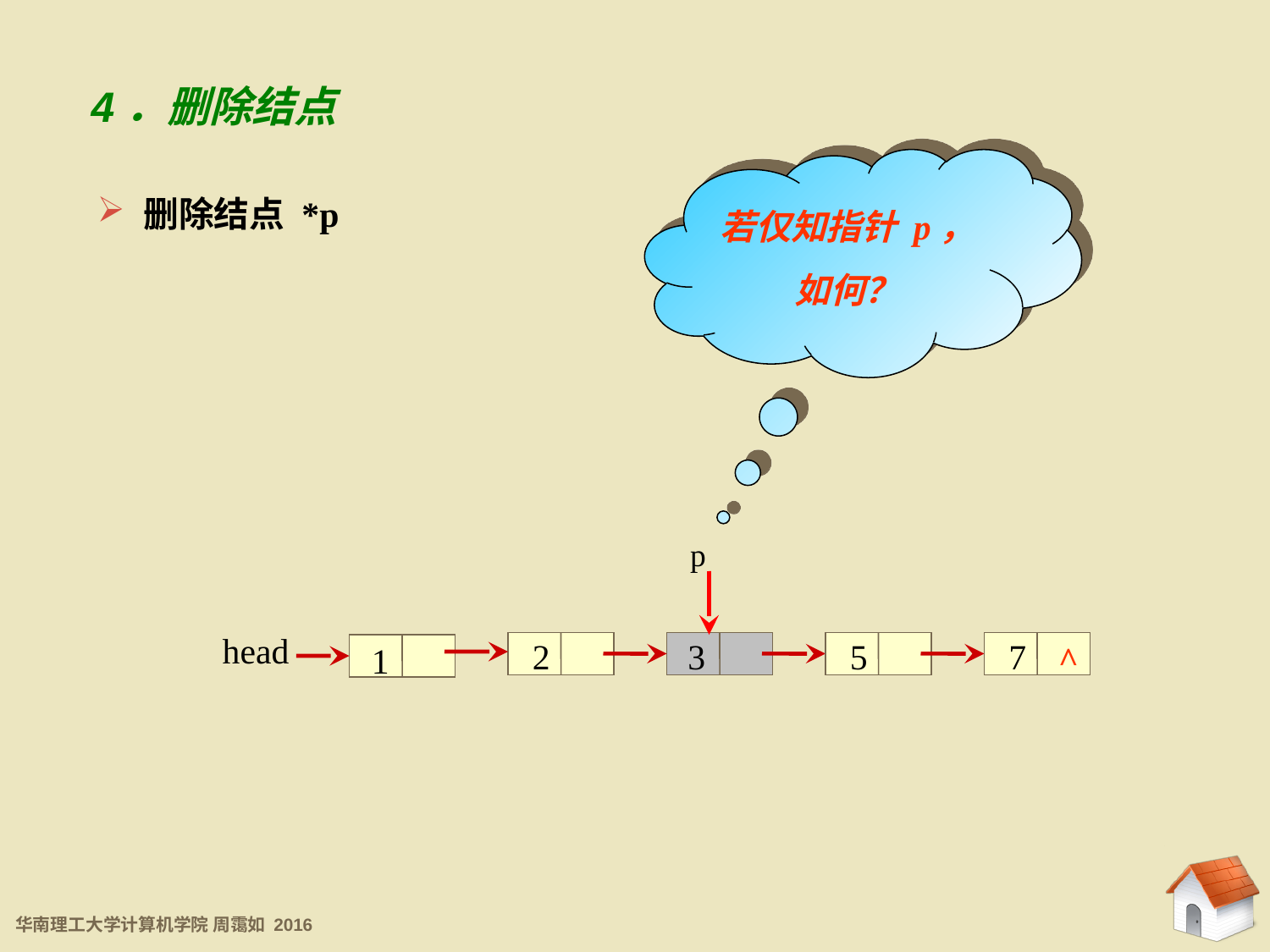

5.3 链表
4．删除结点
若仅知指针 p，
如何？
 删除结点 *p
p

head
2

3
5
7

^
1